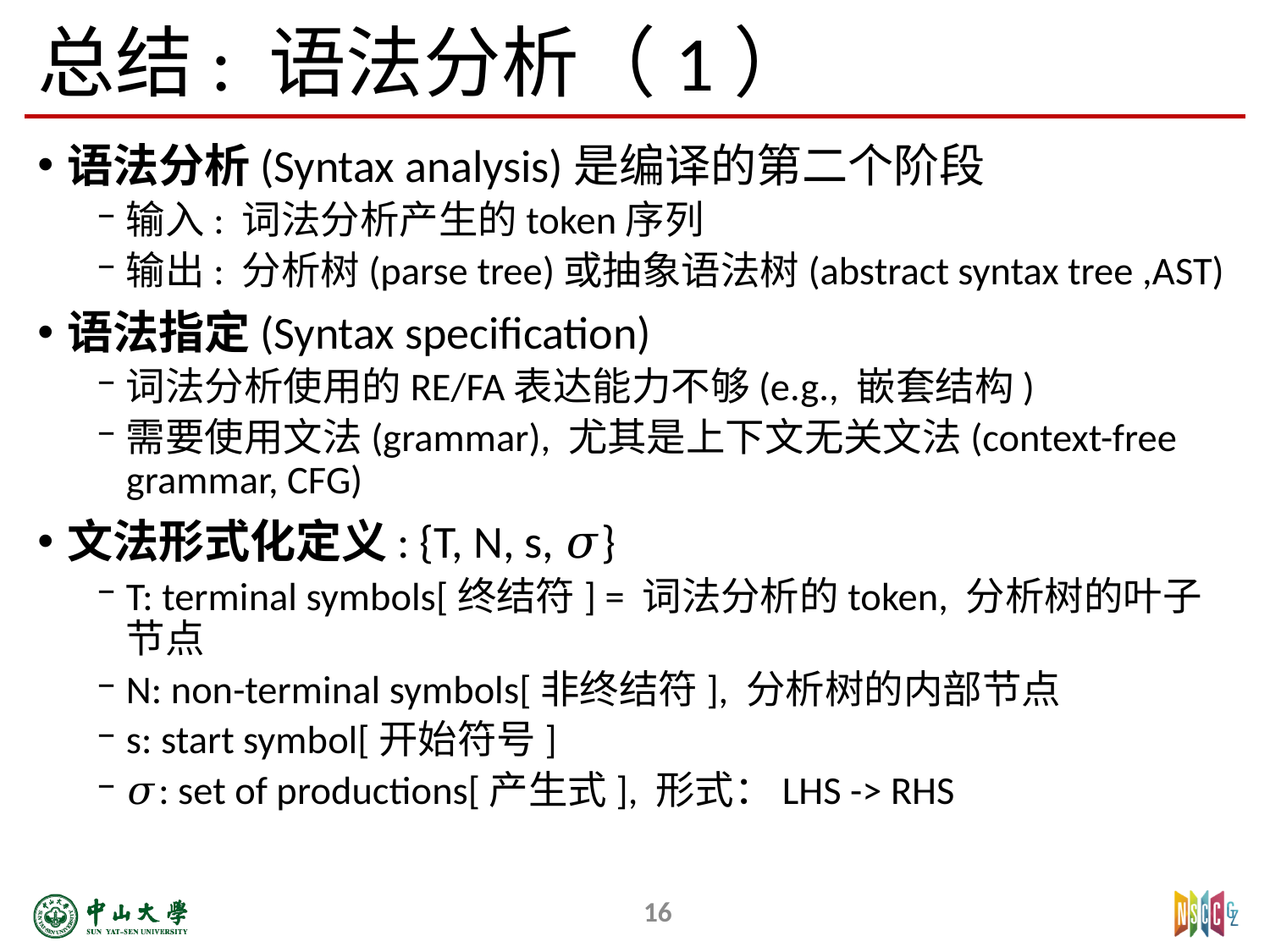

# 总结: 语法分析（1）
语法分析(Syntax analysis)是编译的第二个阶段
输入: 词法分析产生的token序列
输出: 分析树(parse tree)或抽象语法树(abstract syntax tree ,AST)
语法指定(Syntax specification)
词法分析使用的RE/FA表达能力不够(e.g., 嵌套结构)
需要使用文法(grammar), 尤其是上下文无关文法(context-free grammar, CFG)
文法形式化定义: {T, N, s, 𝜎}
T: terminal symbols[终结符] = 词法分析的token, 分析树的叶子节点
N: non-terminal symbols[非终结符], 分析树的内部节点
s: start symbol[开始符号]
𝜎: set of productions[产生式], 形式：LHS -> RHS
16